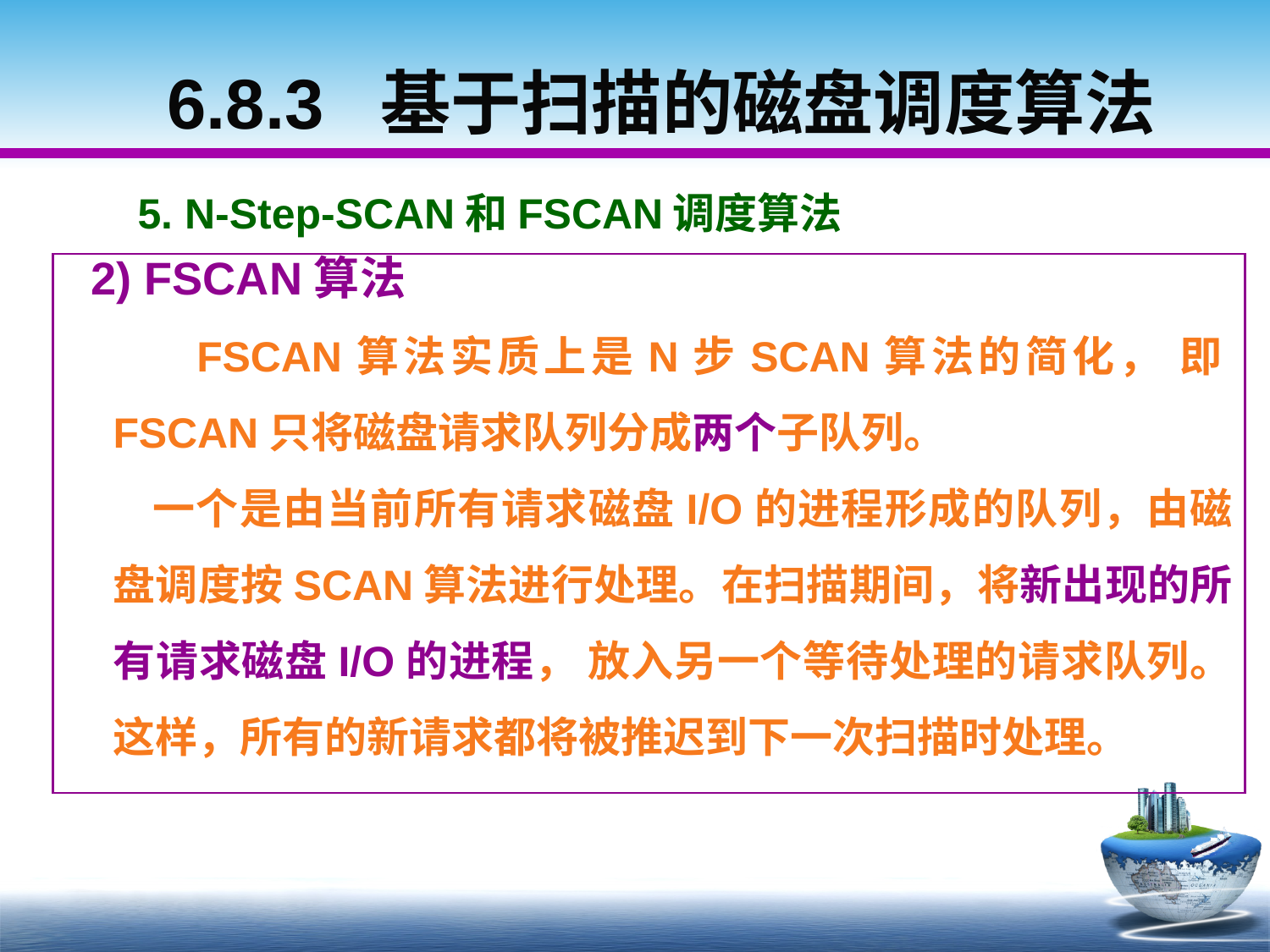

6.8.3  基于扫描的磁盘调度算法

5. N-Step-SCAN和FSCAN调度算法
# 2) FSCAN算法
        FSCAN算法实质上是N步SCAN算法的简化， 即FSCAN只将磁盘请求队列分成两个子队列。
       一个是由当前所有请求磁盘I/O的进程形成的队列，由磁盘调度按SCAN算法进行处理。在扫描期间，将新出现的所有请求磁盘I/O的进程， 放入另一个等待处理的请求队列。这样，所有的新请求都将被推迟到下一次扫描时处理。